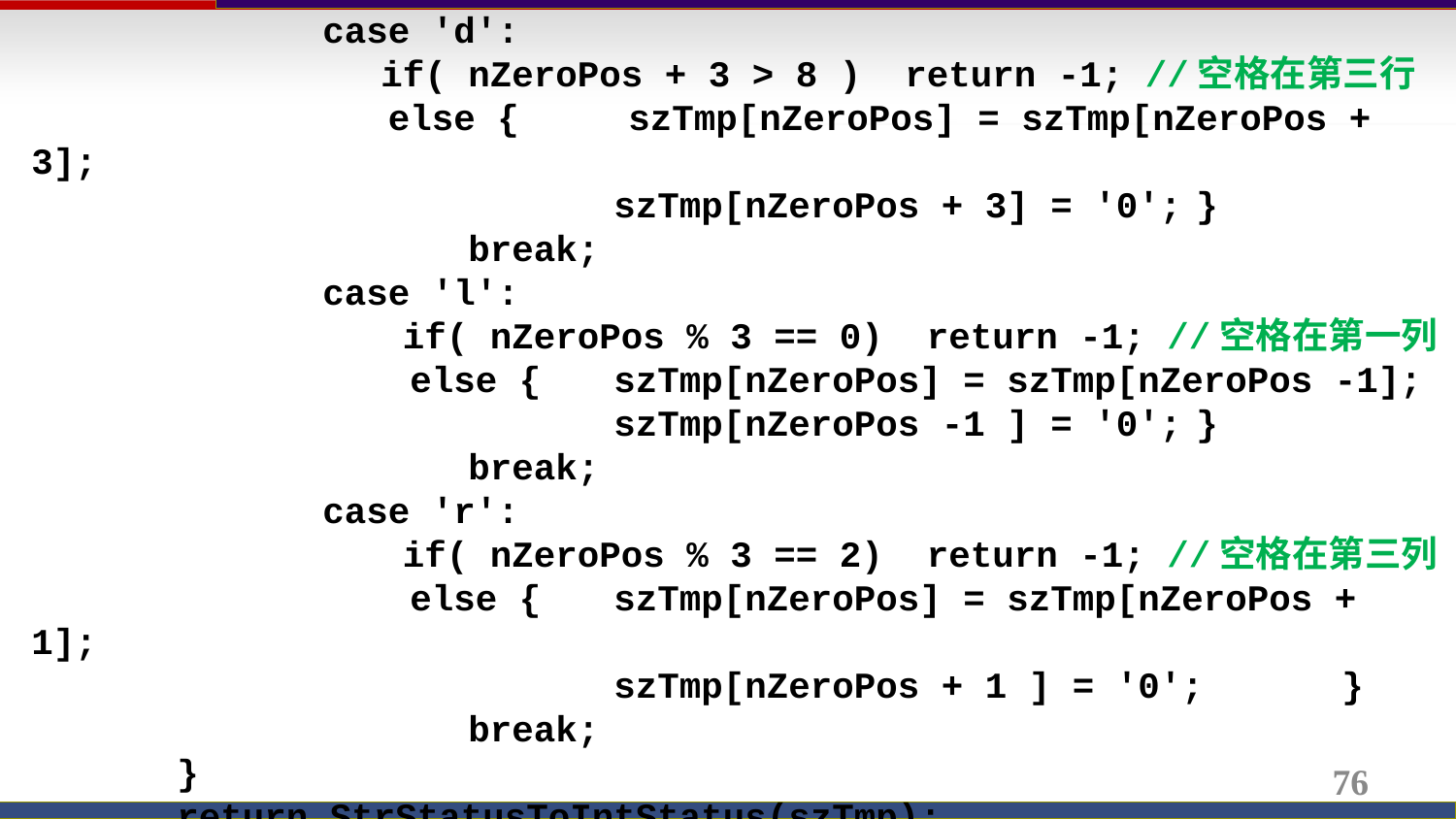

case 'd':
                if( nZeroPos + 3 > 8 )  return -1; //空格在第三行
		   else {     szTmp[nZeroPos] = szTmp[nZeroPos + 3];
				szTmp[nZeroPos + 3] = '0';	}
			break;
		case 'l':
                 if( nZeroPos % 3 == 0)  return -1; //空格在第一列
		    else {	szTmp[nZeroPos] = szTmp[nZeroPos -1];
				szTmp[nZeroPos -1 ] = '0';	}
			break;
		case 'r':
                 if( nZeroPos % 3 == 2)  return -1; //空格在第三列
		    else {	szTmp[nZeroPos] = szTmp[nZeroPos + 1];
				szTmp[nZeroPos + 1 ] = '0';	}
			break;
	}
	return StrStatusToIntStatus(szTmp);
}